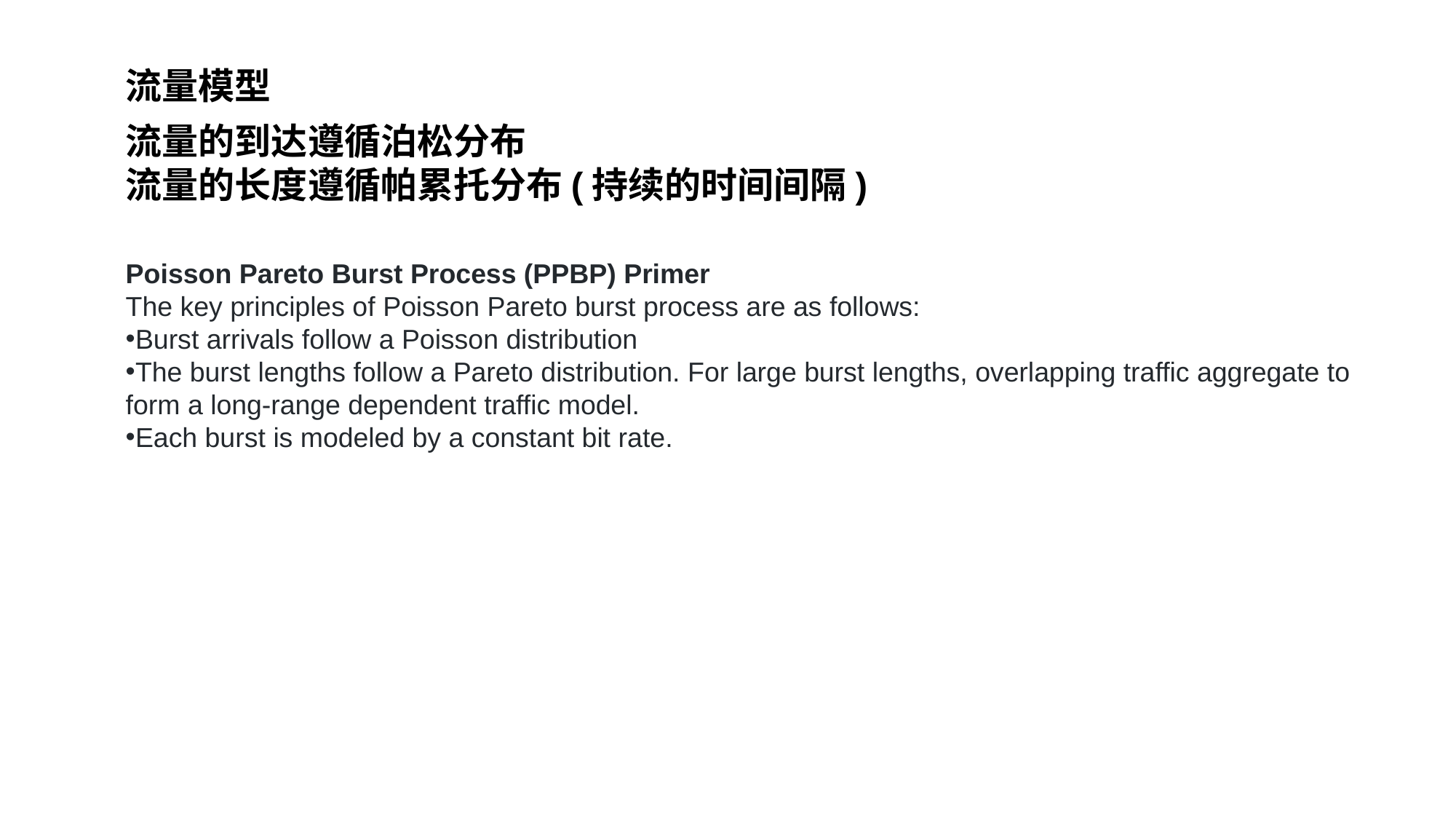

流量模型
流量的到达遵循泊松分布
流量的长度遵循帕累托分布(持续的时间间隔)
Poisson Pareto Burst Process (PPBP) Primer
The key principles of Poisson Pareto burst process are as follows:
Burst arrivals follow a Poisson distribution
The burst lengths follow a Pareto distribution. For large burst lengths, overlapping traffic aggregate to form a long-range dependent traffic model.
Each burst is modeled by a constant bit rate.